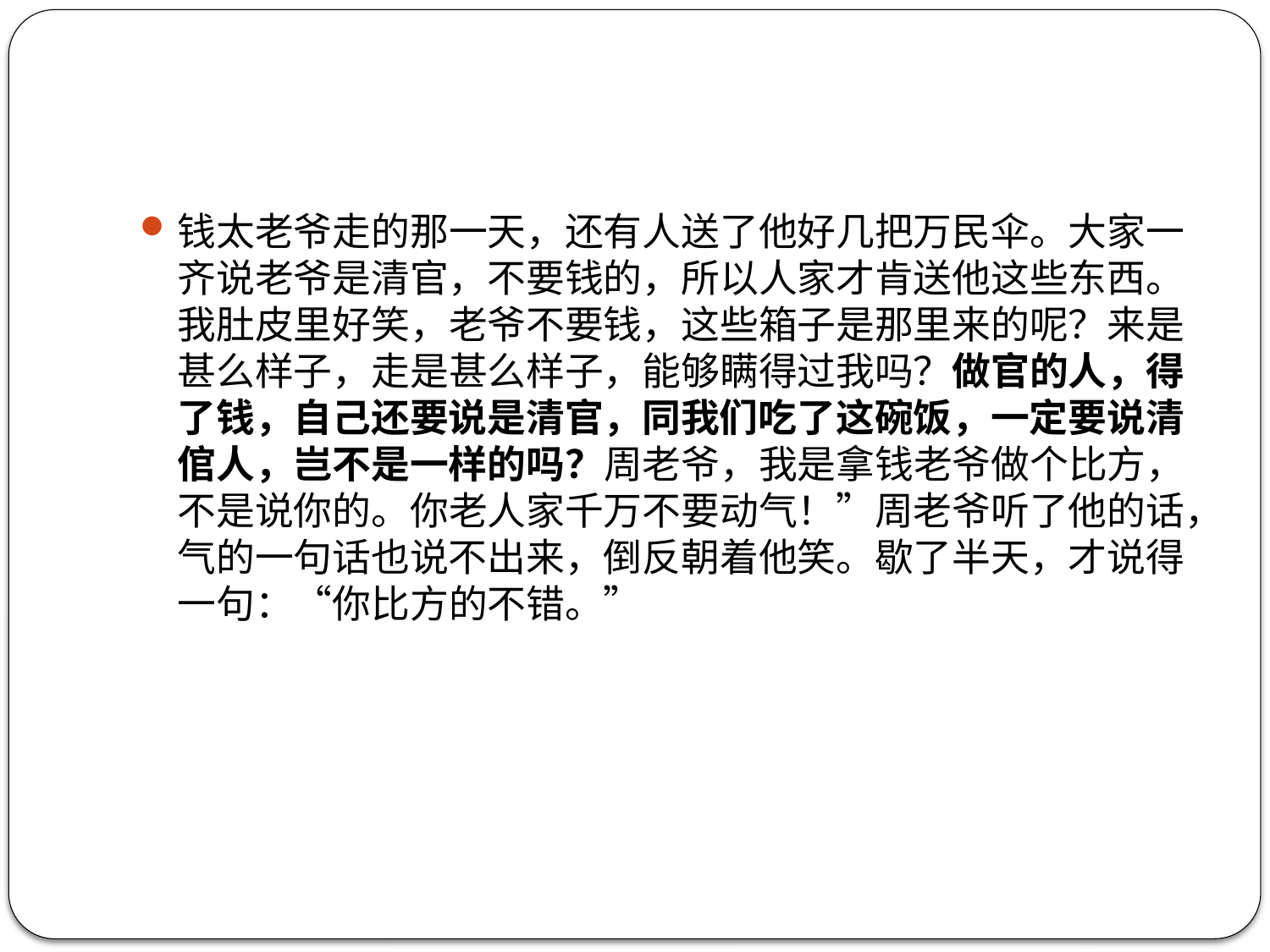

#
钱太老爷走的那一天，还有人送了他好几把万民伞。大家一齐说老爷是清官，不要钱的，所以人家才肯送他这些东西。我肚皮里好笑，老爷不要钱，这些箱子是那里来的呢？来是甚么样子，走是甚么样子，能够瞒得过我吗？做官的人，得了钱，自己还要说是清官，同我们吃了这碗饭，一定要说清倌人，岂不是一样的吗？周老爷，我是拿钱老爷做个比方，不是说你的。你老人家千万不要动气！”周老爷听了他的话，气的一句话也说不出来，倒反朝着他笑。歇了半天，才说得一句：“你比方的不错。”